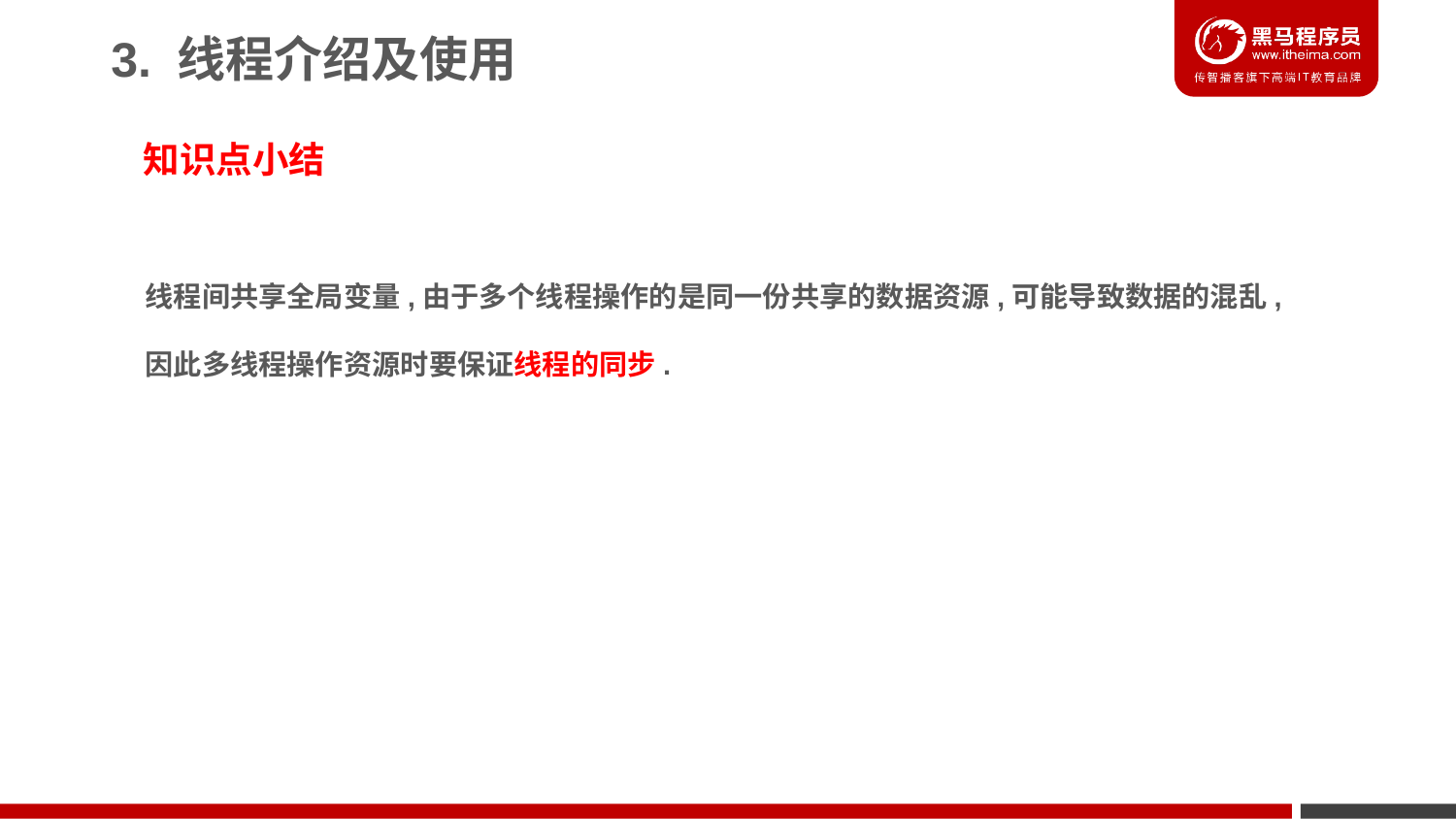

3. 线程介绍及使用
知识点小结
线程间共享全局变量,由于多个线程操作的是同一份共享的数据资源,可能导致数据的混乱,

因此多线程操作资源时要保证线程的同步.